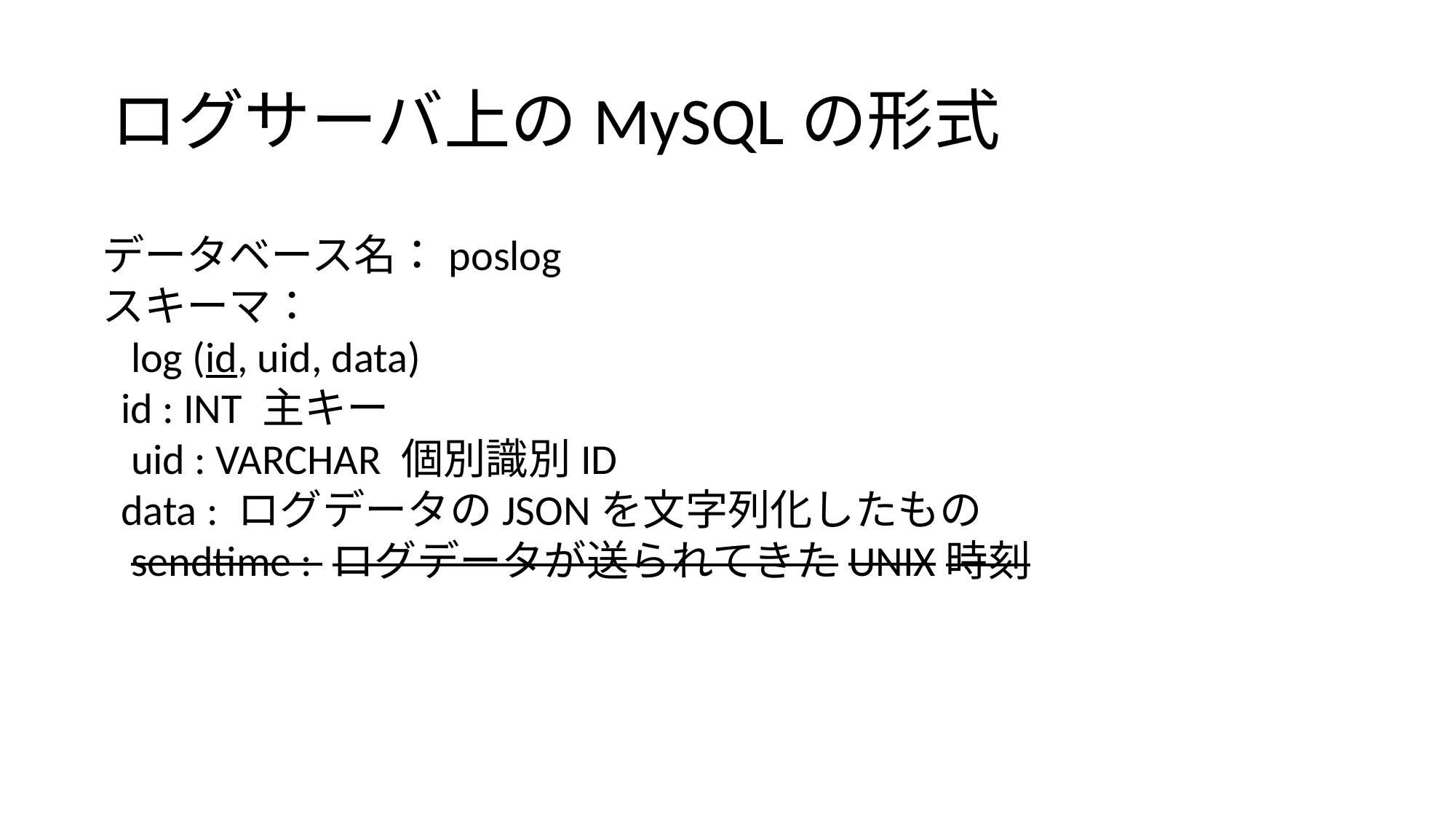

# ログサーバ上のMySQLの形式
データベース名：poslog
スキーマ：
  log (id, uid, data)
  id : INT 主キー
  uid : VARCHAR 個別識別ID
  data : ログデータのJSONを文字列化したもの
  sendtime : ログデータが送られてきたUNIX時刻